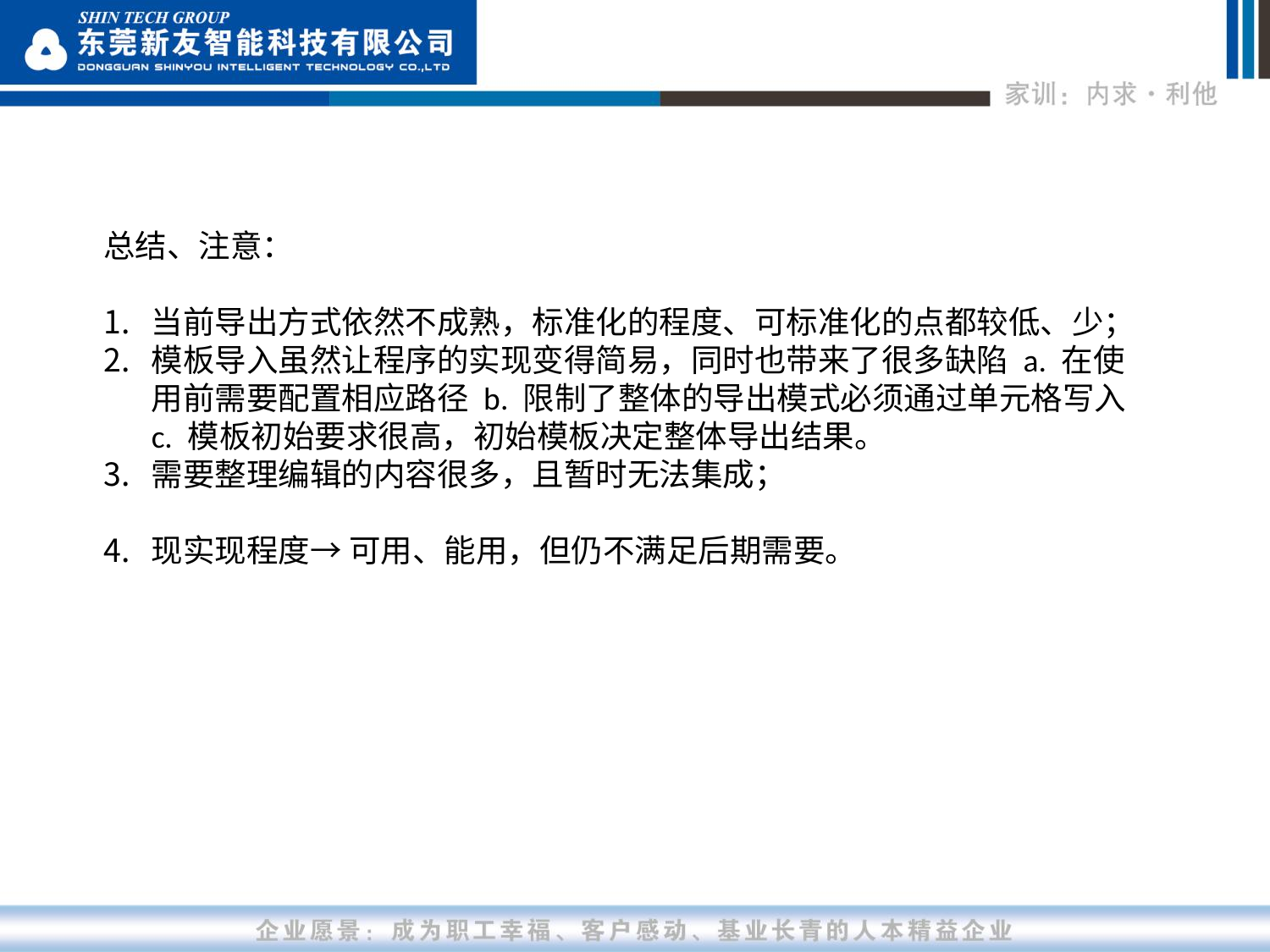

总结、注意：

当前导出方式依然不成熟，标准化的程度、可标准化的点都较低、少；
模板导入虽然让程序的实现变得简易，同时也带来了很多缺陷 a. 在使用前需要配置相应路径 b. 限制了整体的导出模式必须通过单元格写入 c. 模板初始要求很高，初始模板决定整体导出结果。
需要整理编辑的内容很多，且暂时无法集成；

现实现程度→ 可用、能用，但仍不满足后期需要。